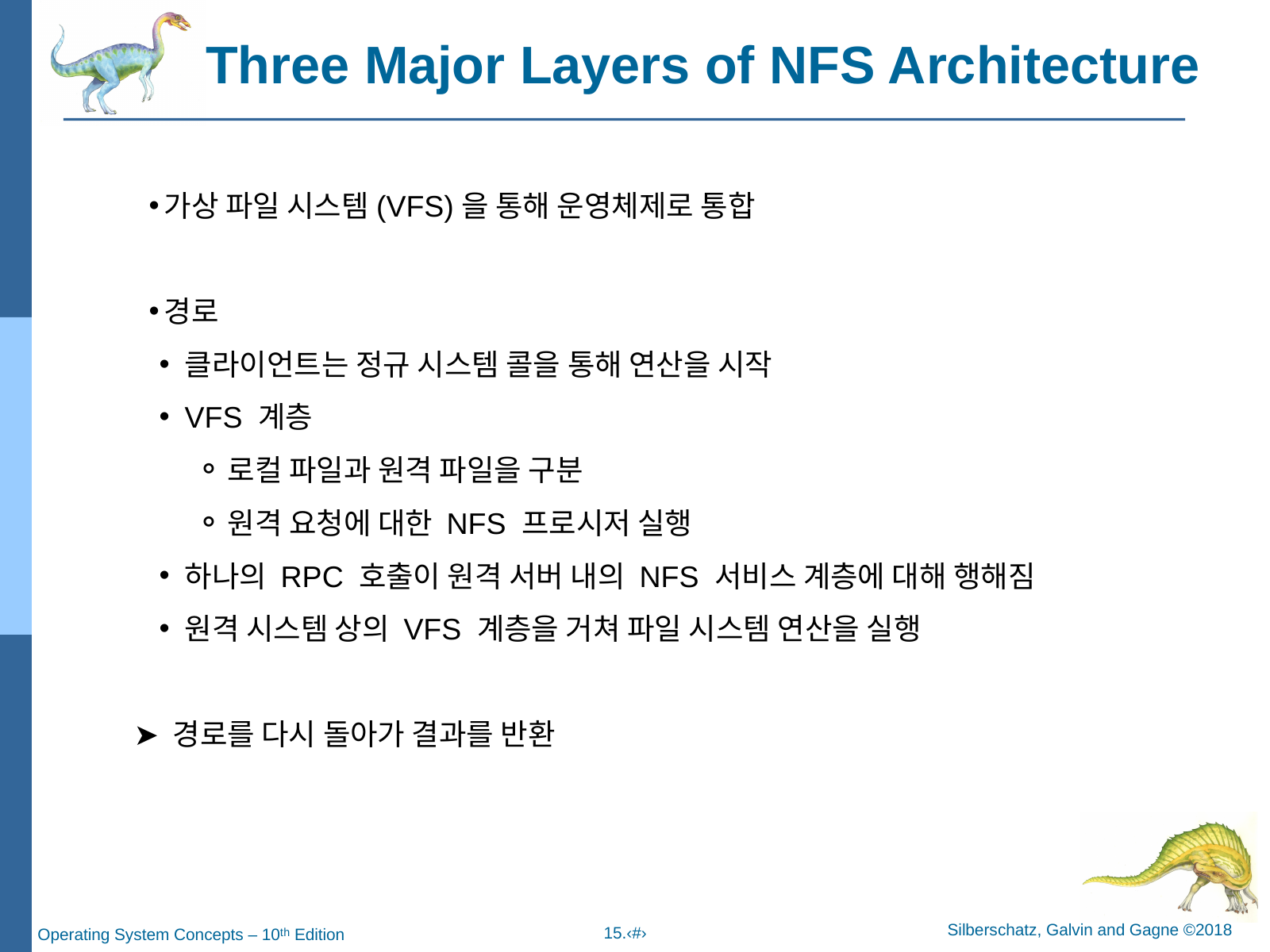

Three Major Layers of NFS Architecture

가상 파일 시스템(VFS)을 통해 운영체제로 통합

경로
클라이언트는 정규 시스템 콜을 통해 연산을 시작
VFS 계층
로컬 파일과 원격 파일을 구분
원격 요청에 대한 NFS 프로시저 실행
하나의 RPC 호출이 원격 서버 내의 NFS 서비스 계층에 대해 행해짐
원격 시스템 상의 VFS 계층을 거쳐 파일 시스템 연산을 실행

➤ 경로를 다시 돌아가 결과를 반환

Silberschatz, Galvin and Gagne ©2018
15.‹#›
Operating System Concepts – 10ᵗʰ Edition